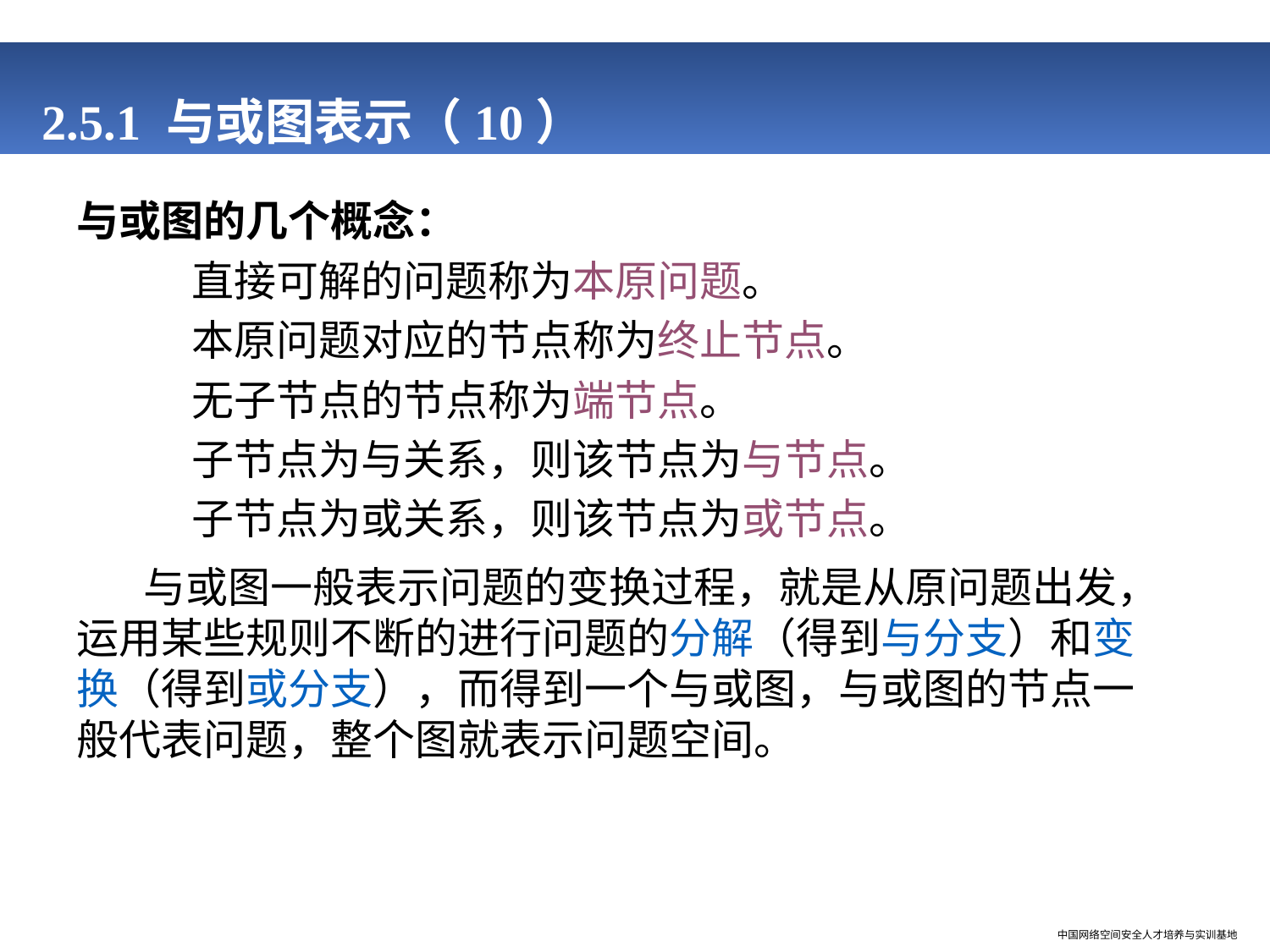

# 2.5.1 与或图表示（10）
与或图的几个概念：
直接可解的问题称为本原问题。
本原问题对应的节点称为终止节点。
无子节点的节点称为端节点。
子节点为与关系，则该节点为与节点。
子节点为或关系，则该节点为或节点。
      与或图一般表示问题的变换过程，就是从原问题出发，运用某些规则不断的进行问题的分解（得到与分支）和变换（得到或分支），而得到一个与或图，与或图的节点一般代表问题，整个图就表示问题空间。